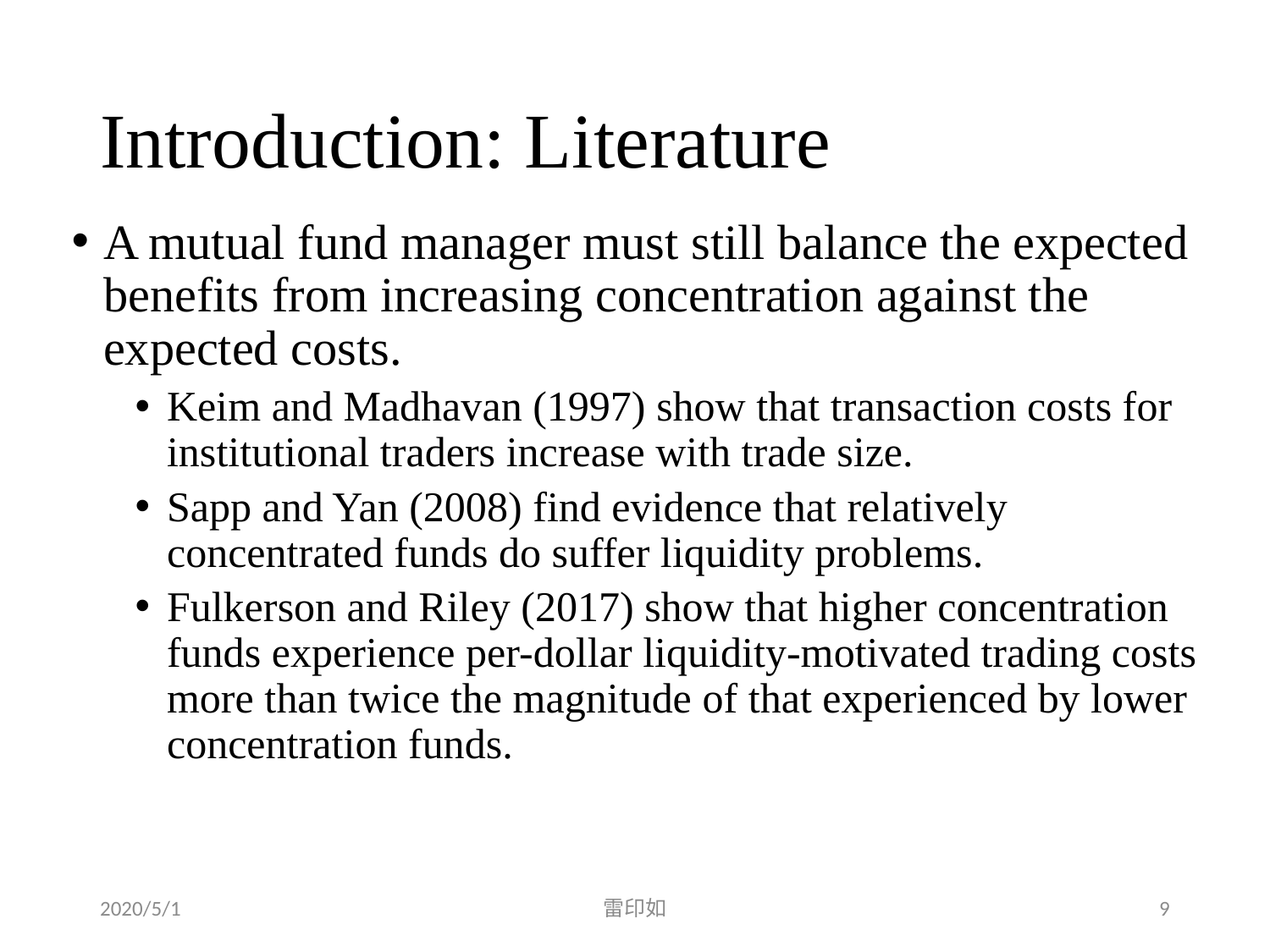

# Introduction: Literature
A mutual fund manager must still balance the expected benefits from increasing concentration against the expected costs.
Keim and Madhavan (1997) show that transaction costs for institutional traders increase with trade size.
Sapp and Yan (2008) find evidence that relatively concentrated funds do suffer liquidity problems.
Fulkerson and Riley (2017) show that higher concentration funds experience per-dollar liquidity-motivated trading costs more than twice the magnitude of that experienced by lower concentration funds.
2020/5/1
雷印如
9